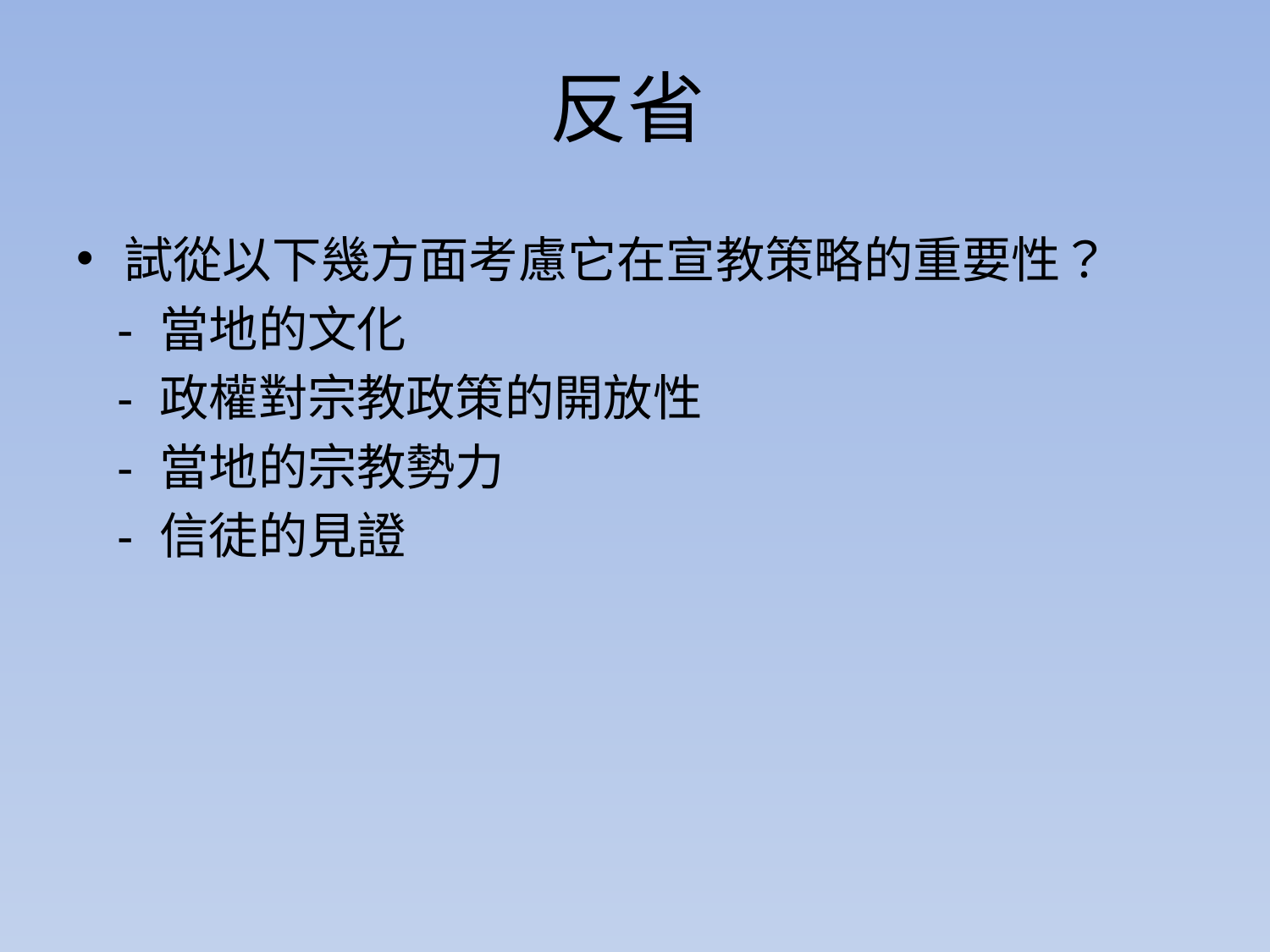

試從以下幾方面考慮它在宣教策略的重要性？
   - 當地的文化
   - 政權對宗教政策的開放性
   - 當地的宗教勢力
   - 信徒的見證
反省